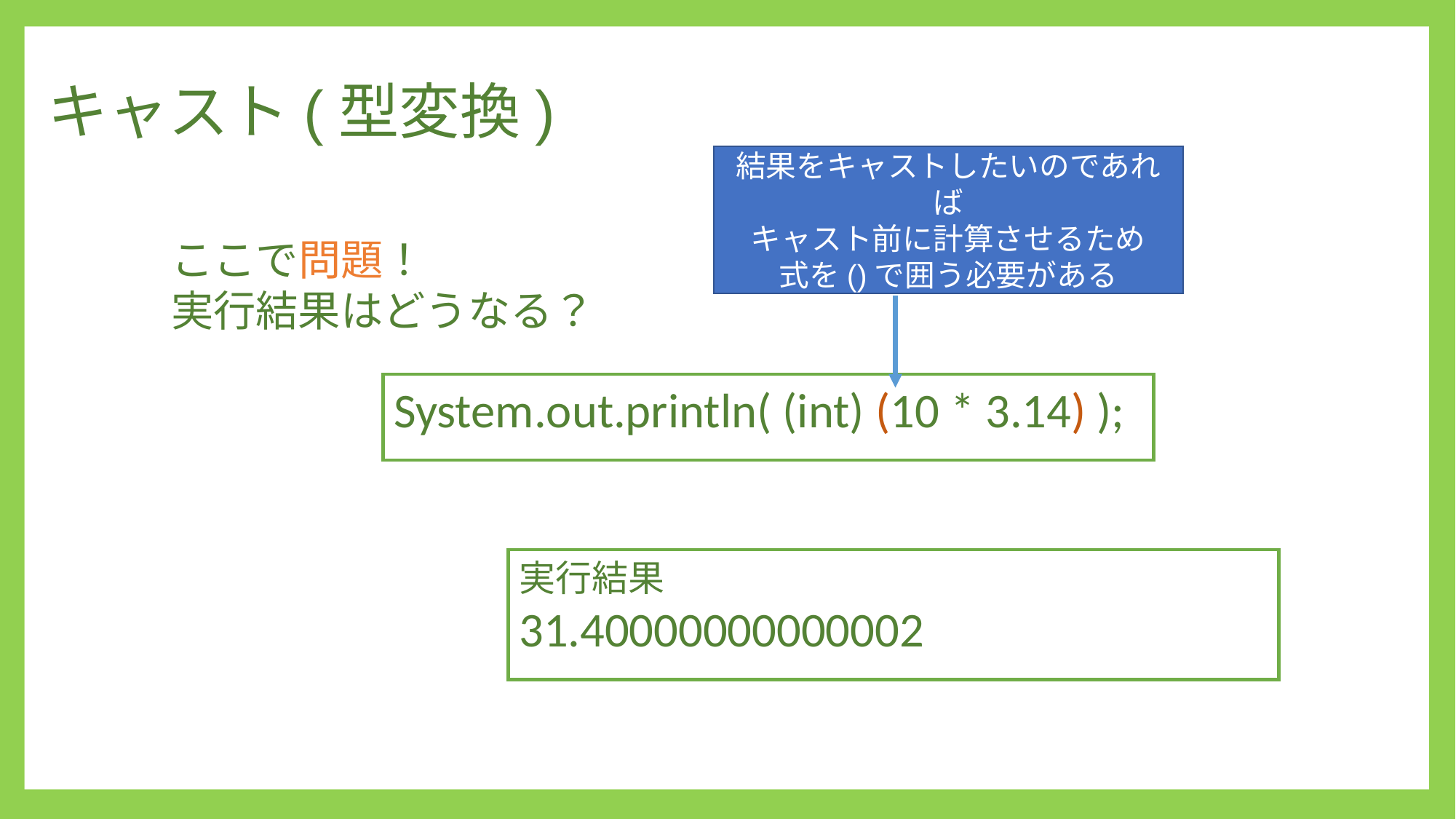

キャスト(型変換)
結果をキャストしたいのであれば
キャスト前に計算させるため
式を()で囲う必要がある
ここで問題！
実行結果はどうなる？
System.out.println( (int) (10 * 3.14) );
実行結果
31.40000000000002